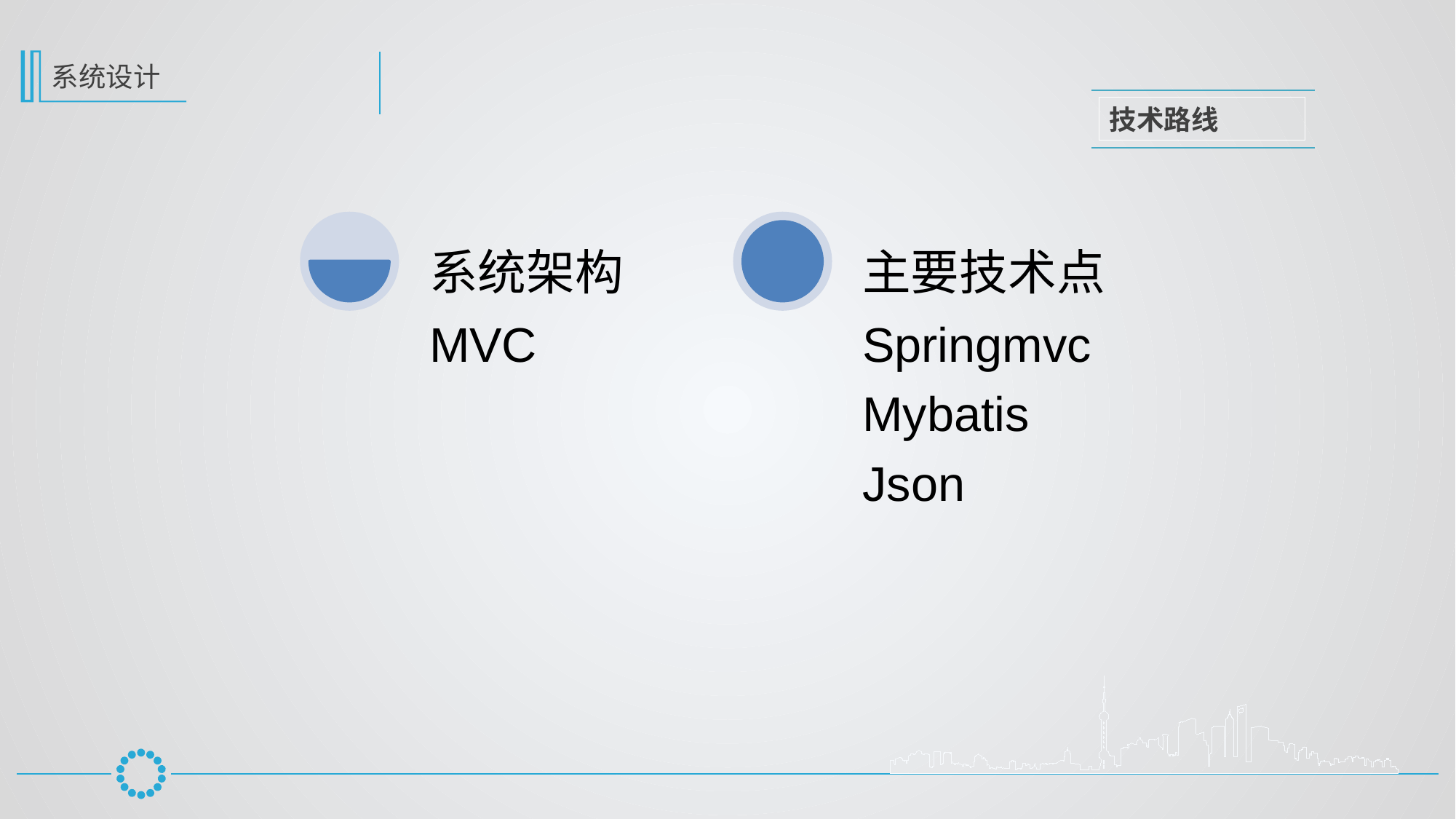

技术路线
MVC
系统架构
Springmvc
Mybatis
Json
主要技术点
12